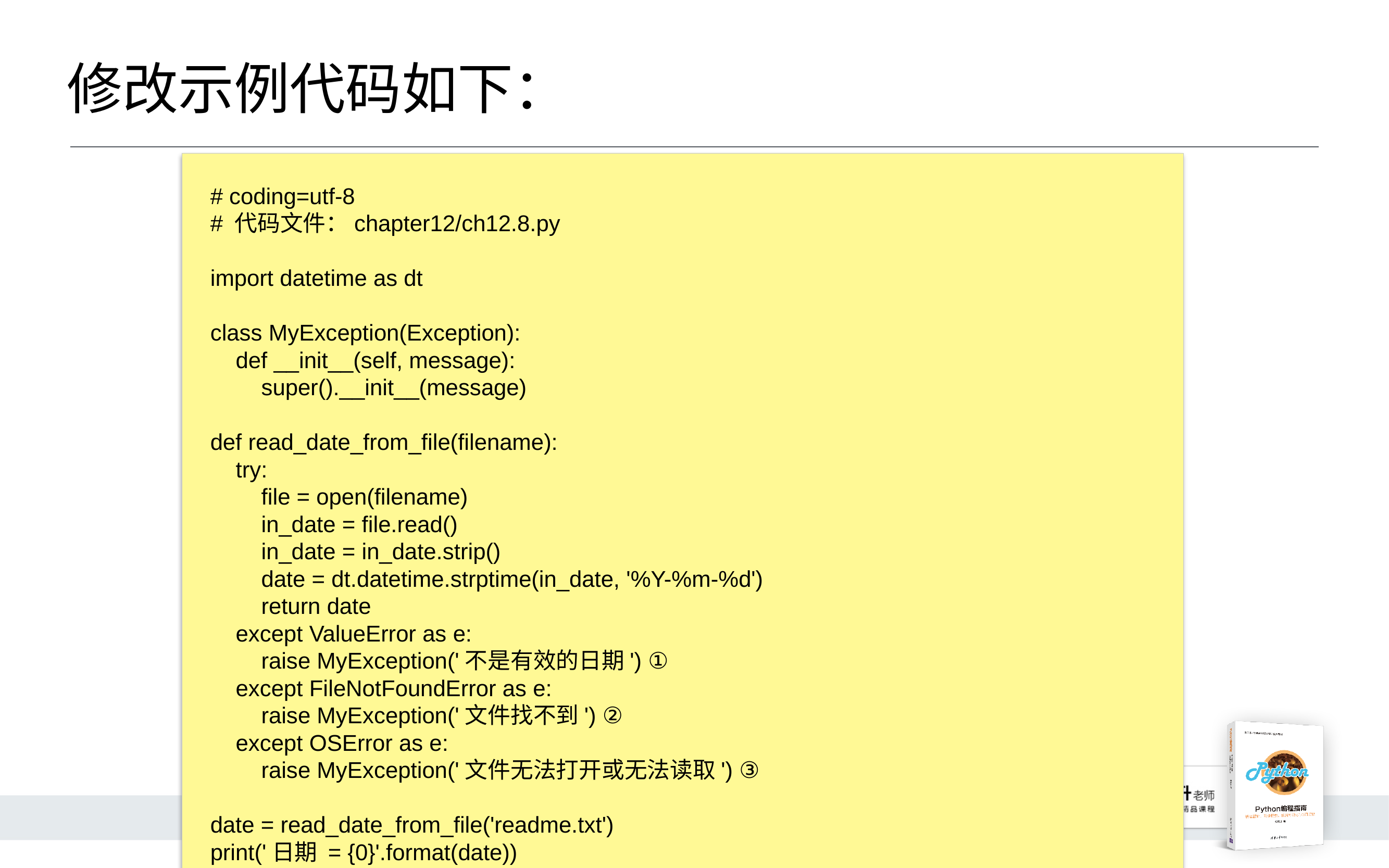

# 修改示例代码如下：
# coding=utf-8
# 代码文件：chapter12/ch12.8.py

import datetime as dt

class MyException(Exception):
    def __init__(self, message):
        super().__init__(message)

def read_date_from_file(filename):
    try:
        file = open(filename)
        in_date = file.read()
        in_date = in_date.strip()
        date = dt.datetime.strptime(in_date, '%Y-%m-%d')
        return date
    except ValueError as e:
        raise MyException('不是有效的日期') ①
    except FileNotFoundError as e:
        raise MyException('文件找不到') ②
    except OSError as e:
        raise MyException('文件无法打开或无法读取') ③

date = read_date_from_file('readme.txt')
print('日期 = {0}'.format(date))